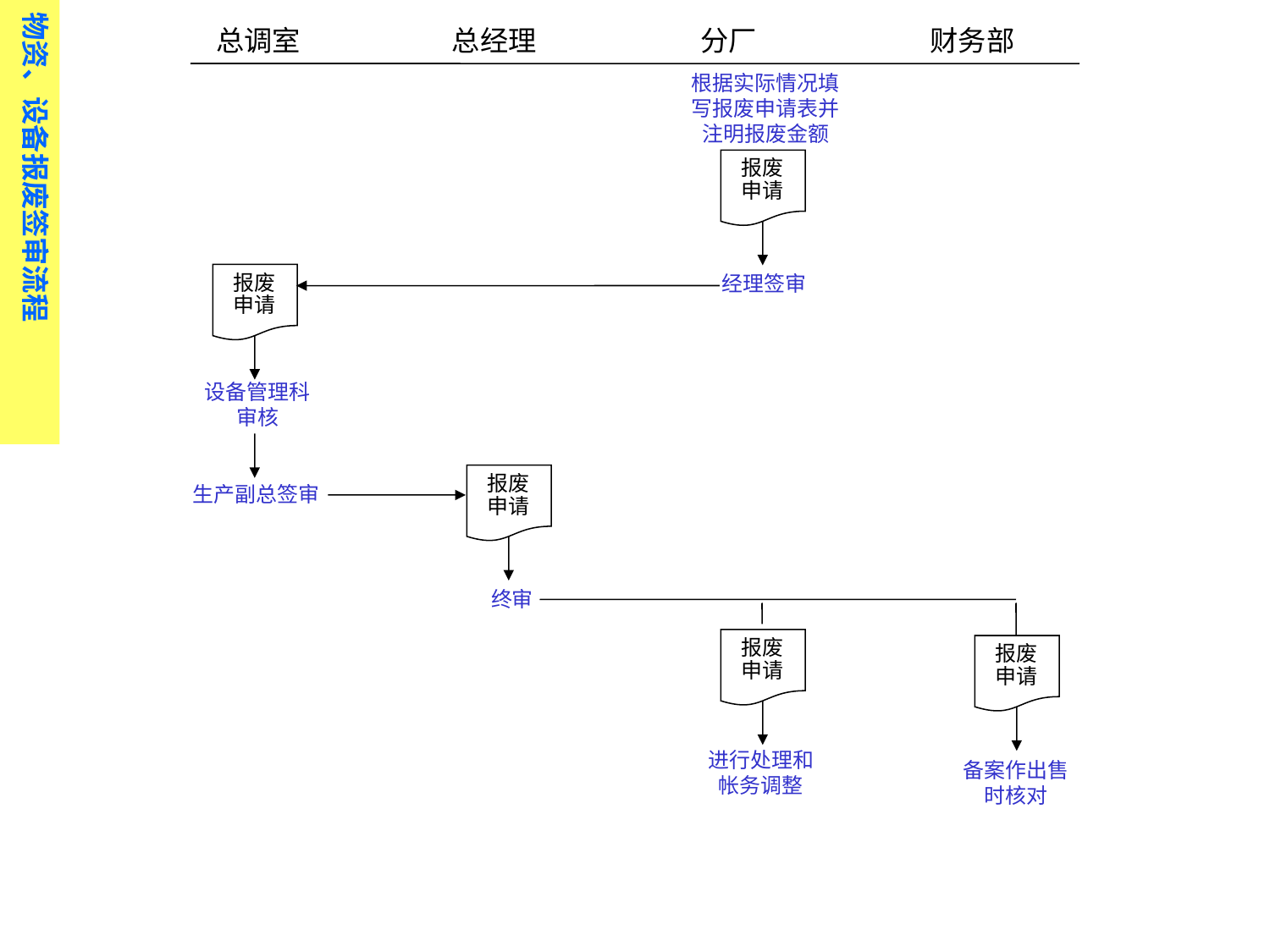

物资、设备报废签审流程
 总调室                        总经理                          分厂                           财务部

根据实际情况填写报废申请表并注明报废金额

报废申请

经理签审
报废申请

设备管理科审核

报废申请
生产副总签审

终审

报废申请

报废申请

进行处理和帐务调整
备案作出售时核对
89